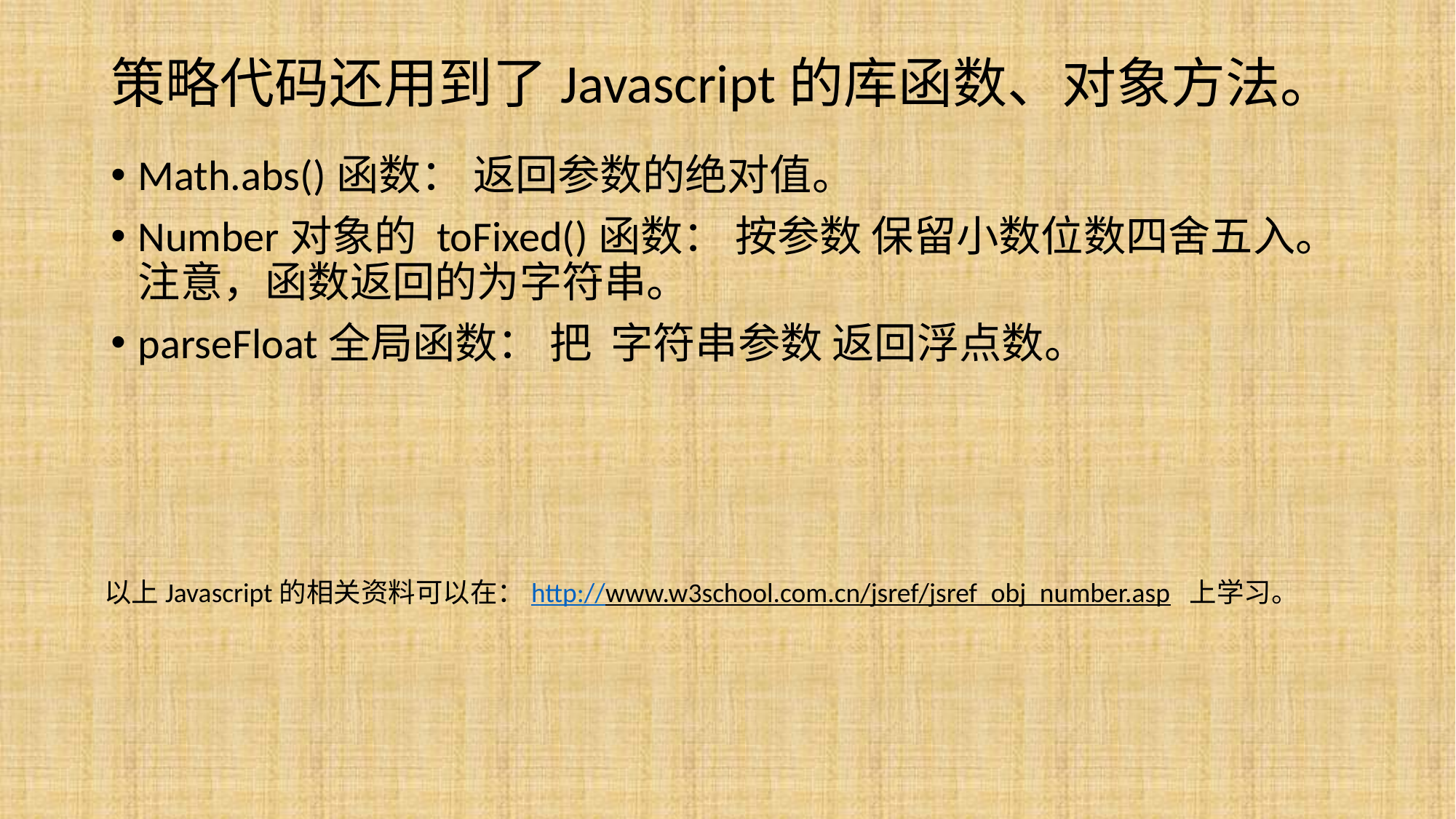

# 策略代码还用到了Javascript的库函数、对象方法。
Math.abs()函数： 返回参数的绝对值。
Number对象的 toFixed()函数： 按参数 保留小数位数四舍五入。注意，函数返回的为字符串。
parseFloat全局函数： 把  字符串参数 返回浮点数。
以上Javascript的相关资料可以在：http://www.w3school.com.cn/jsref/jsref_obj_number.asp  上学习。